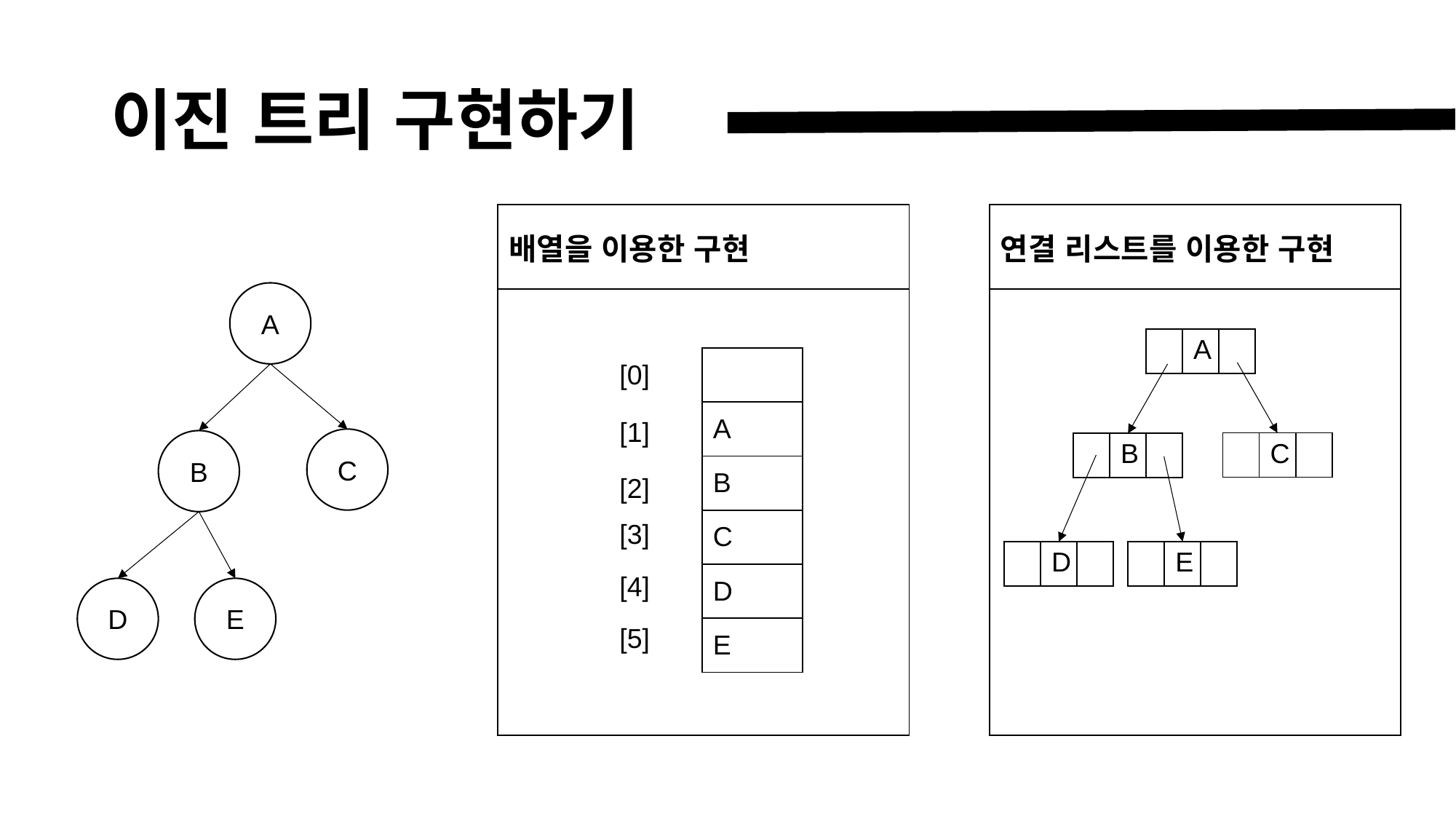

# 이진 트리 구현하기
| 배열을 이용한 구현 |
| --- |
|  |
| 연결 리스트를 이용한 구현 |
| --- |
|  |
A
|  | A |  |
| --- | --- | --- |
|  |
| --- |
| A |
| B |
| C |
| D |
| E |
[0]
[1]
C
B
|  | C |  |
| --- | --- | --- |
|  | B |  |
| --- | --- | --- |
[2]
[3]
|  | E |  |
| --- | --- | --- |
|  | D |  |
| --- | --- | --- |
[4]
D
E
[5]